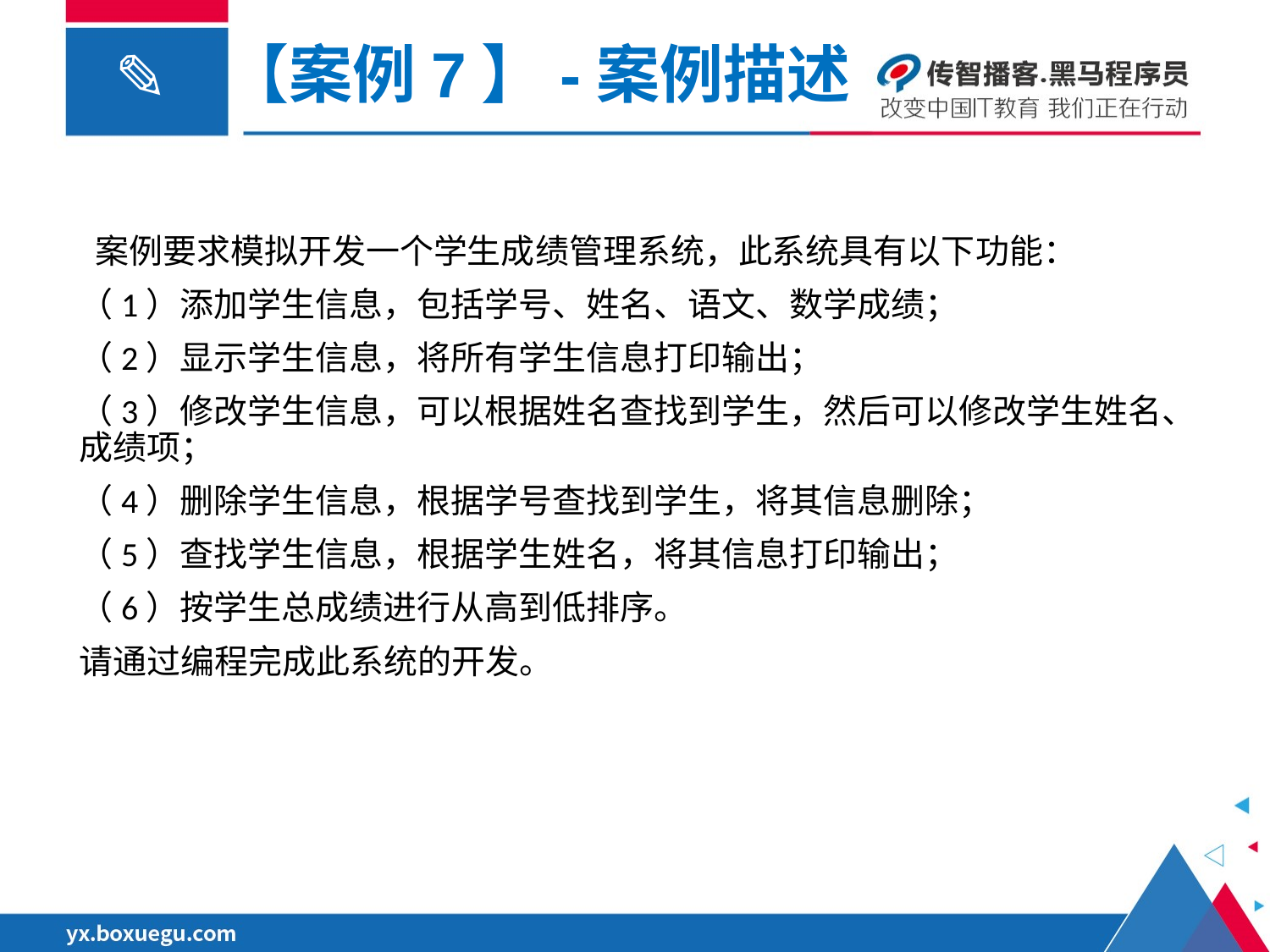

【案例7】-案例描述
 案例要求模拟开发一个学生成绩管理系统，此系统具有以下功能：
（1）添加学生信息，包括学号、姓名、语文、数学成绩；
（2）显示学生信息，将所有学生信息打印输出；
（3）修改学生信息，可以根据姓名查找到学生，然后可以修改学生姓名、成绩项；
（4）删除学生信息，根据学号查找到学生，将其信息删除；
（5）查找学生信息，根据学生姓名，将其信息打印输出；
（6）按学生总成绩进行从高到低排序。
请通过编程完成此系统的开发。